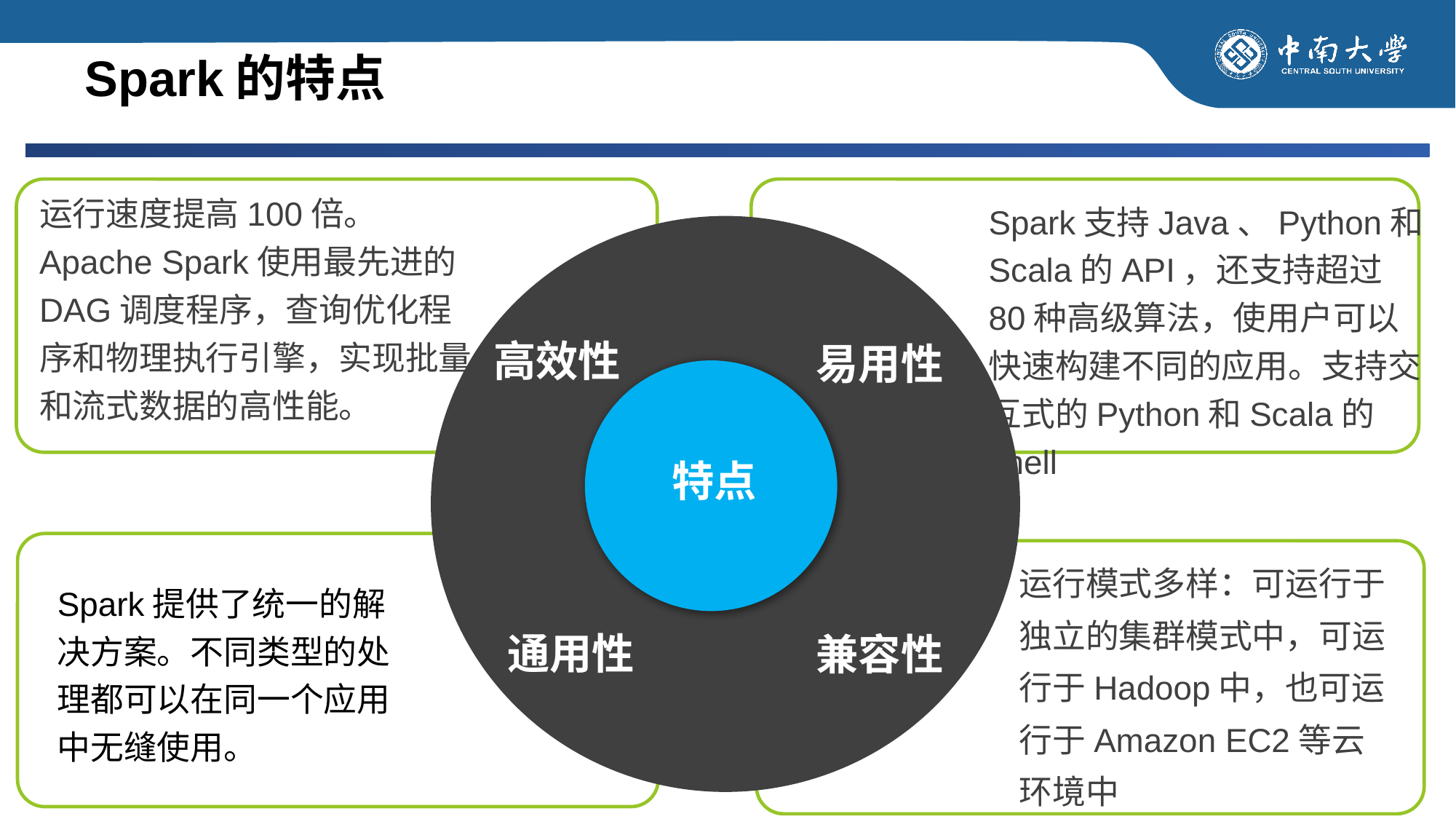

Spark的特点

运行速度提高100倍。
Apache Spark使用最先进的DAG调度程序，查询优化程序和物理执行引擎，实现批量和流式数据的高性能。

Spark支持Java、Python和Scala的API，还支持超过80种高级算法，使用户可以快速构建不同的应用。支持交互式的Python和Scala的shell

高效性
易用性

   特点

运行模式多样：可运行于独立的集群模式中，可运行于Hadoop中，也可运行于Amazon EC2等云环境中
Spark提供了统一的解决方案。不同类型的处理都可以在同一个应用中无缝使用。
通用性
兼容性